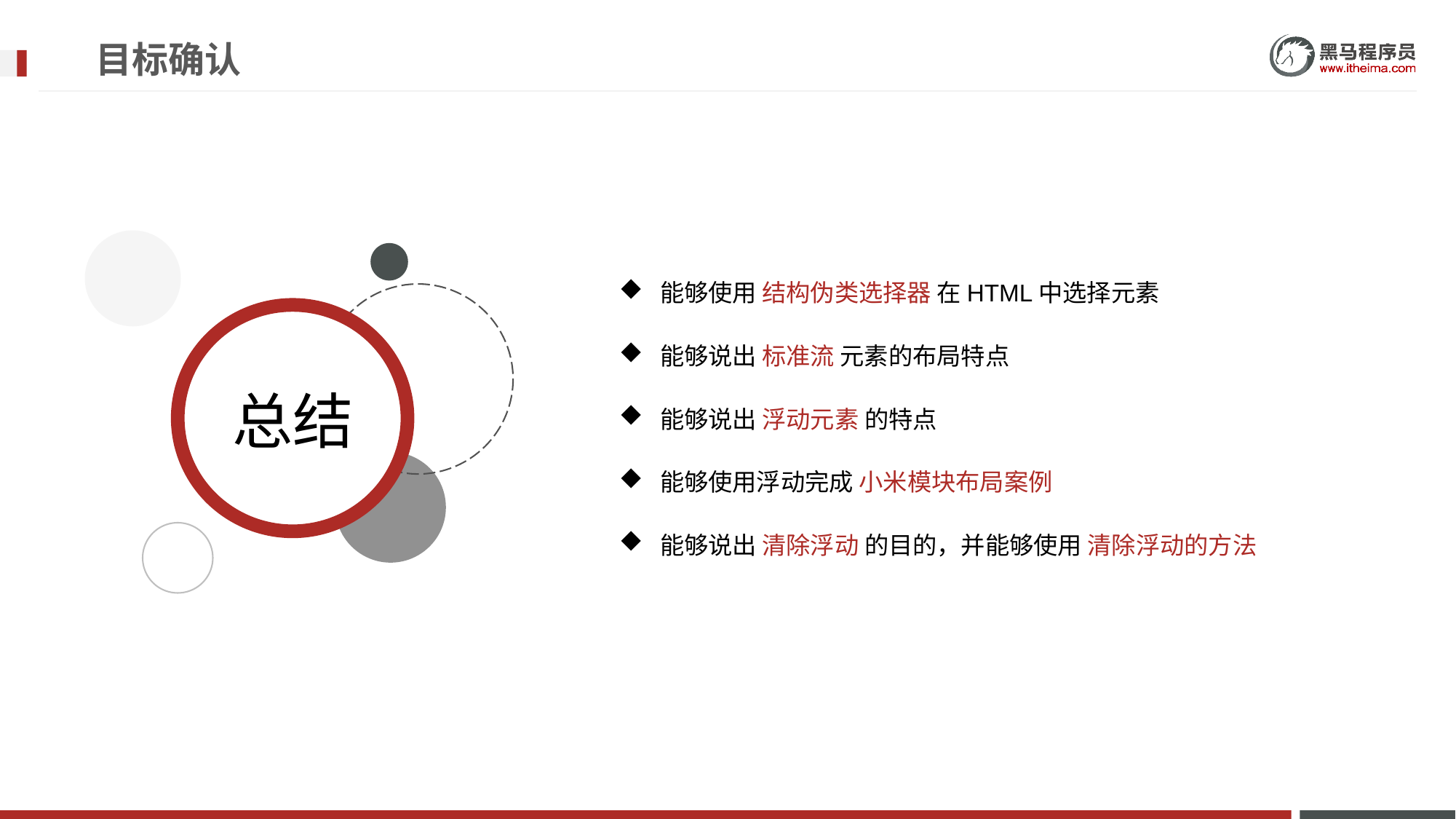

# 目标确认
能够使用 结构伪类选择器 在HTML中选择元素
能够说出 标准流 元素的布局特点
能够说出 浮动元素 的特点
能够使用浮动完成 小米模块布局案例
能够说出 清除浮动 的目的，并能够使用 清除浮动的方法